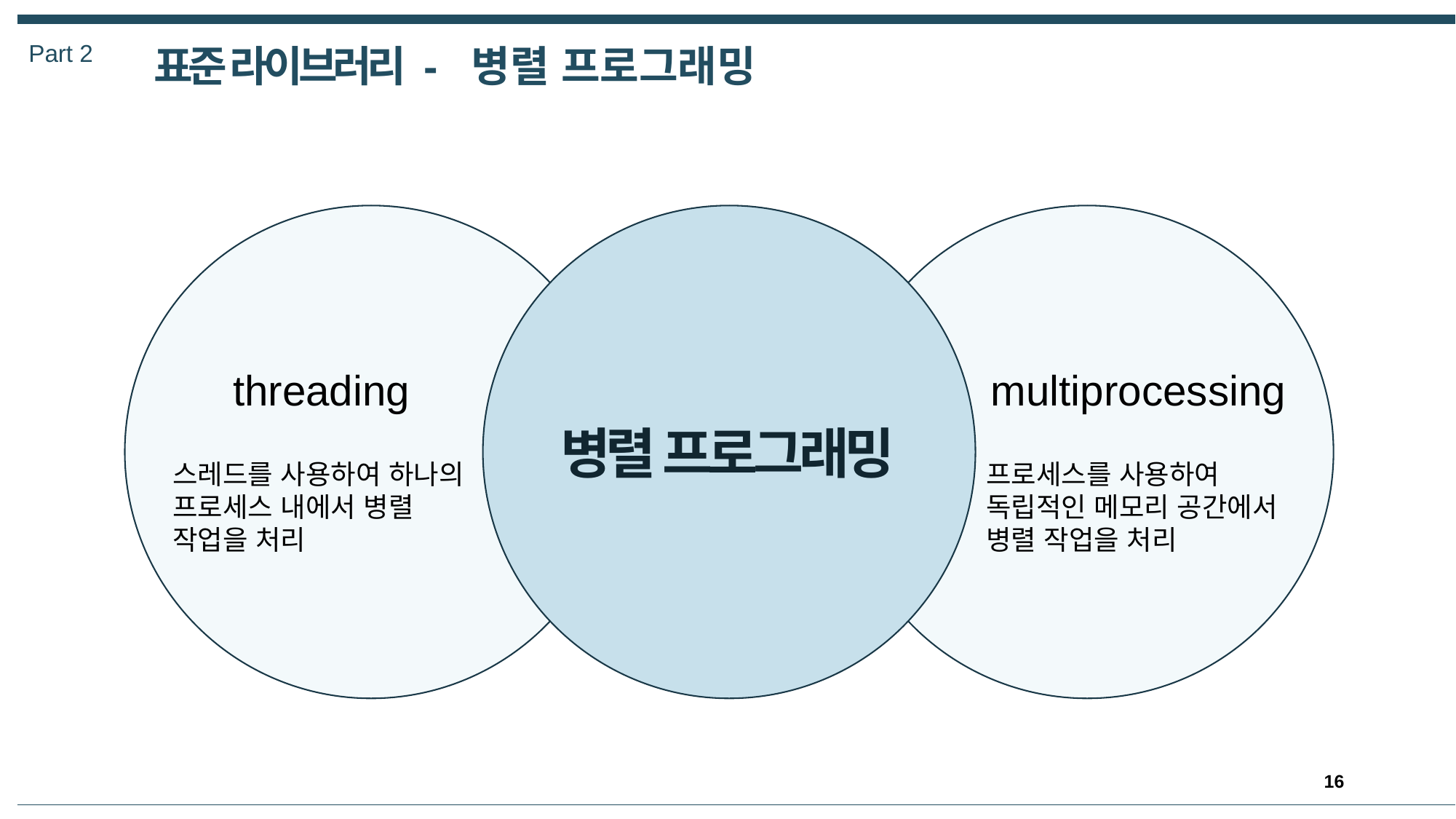

Part 2
표준 라이브러리 -  병렬 프로그래밍

threading
multiprocessing
병렬 프로그래밍
스레드를 사용하여 하나의 프로세스 내에서 병렬 작업을 처리
프로세스를 사용하여 독립적인 메모리 공간에서 병렬 작업을 처리
16